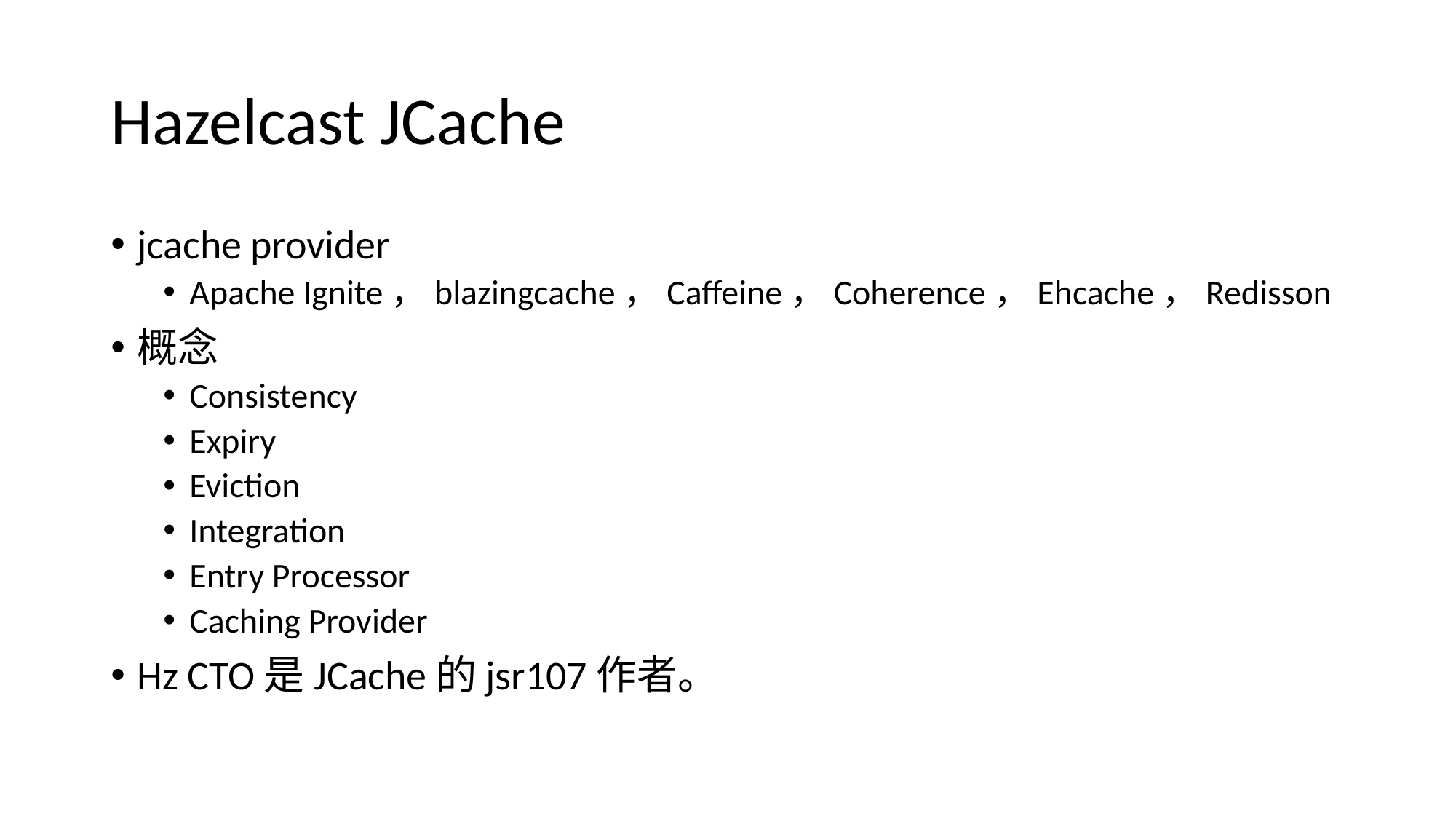

# Hazelcast JCache
jcache provider
Apache Ignite，blazingcache，Caffeine，Coherence，Ehcache，Redisson
概念
Consistency
Expiry
Eviction
Integration
Entry Processor
Caching Provider
Hz CTO是JCache的jsr107作者。